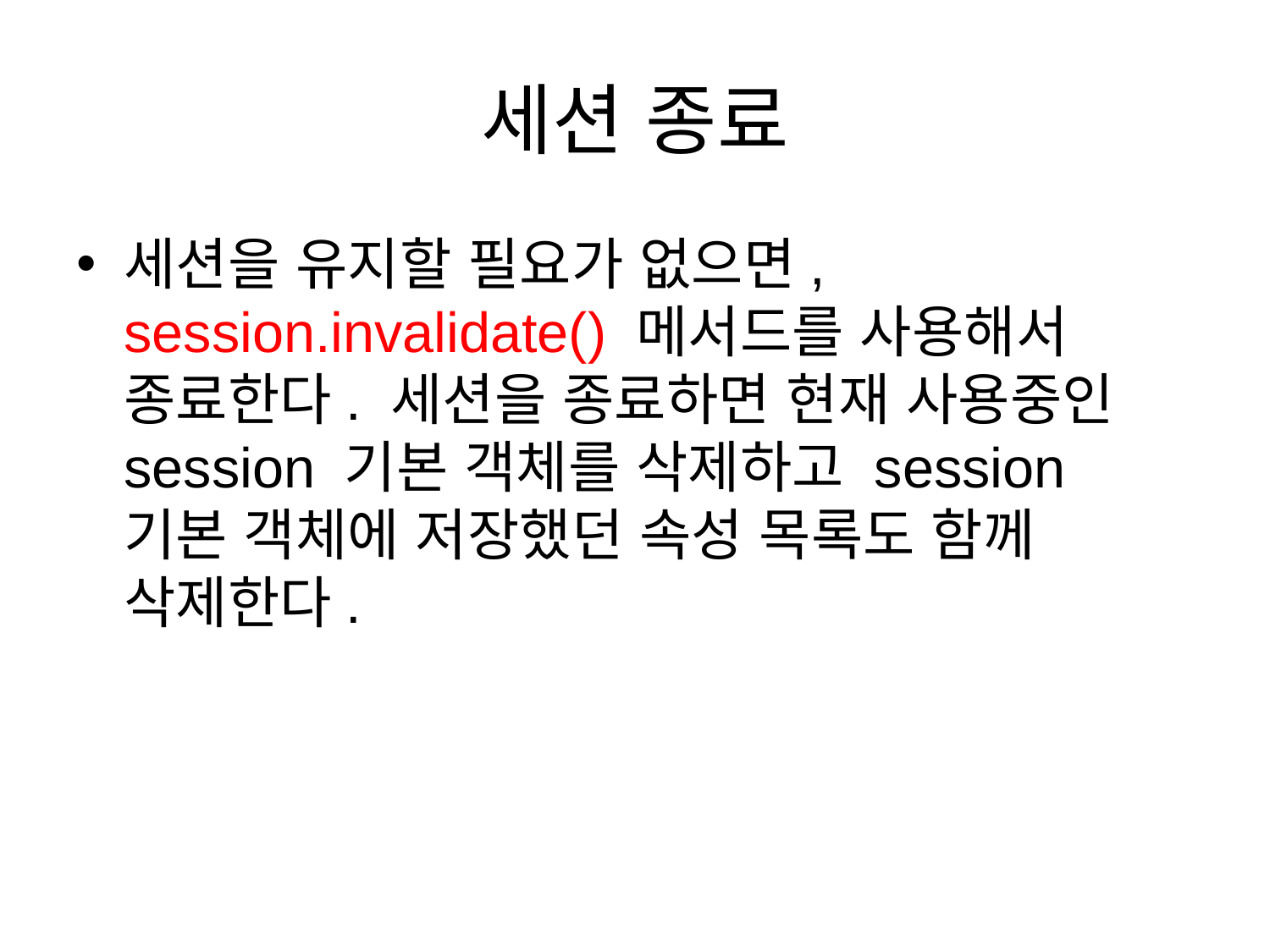

# 세션 종료
세션을 유지할 필요가 없으면, session.invalidate() 메서드를 사용해서 종료한다. 세션을 종료하면 현재 사용중인 session 기본 객체를 삭제하고 session 기본 객체에 저장했던 속성 목록도 함께 삭제한다.